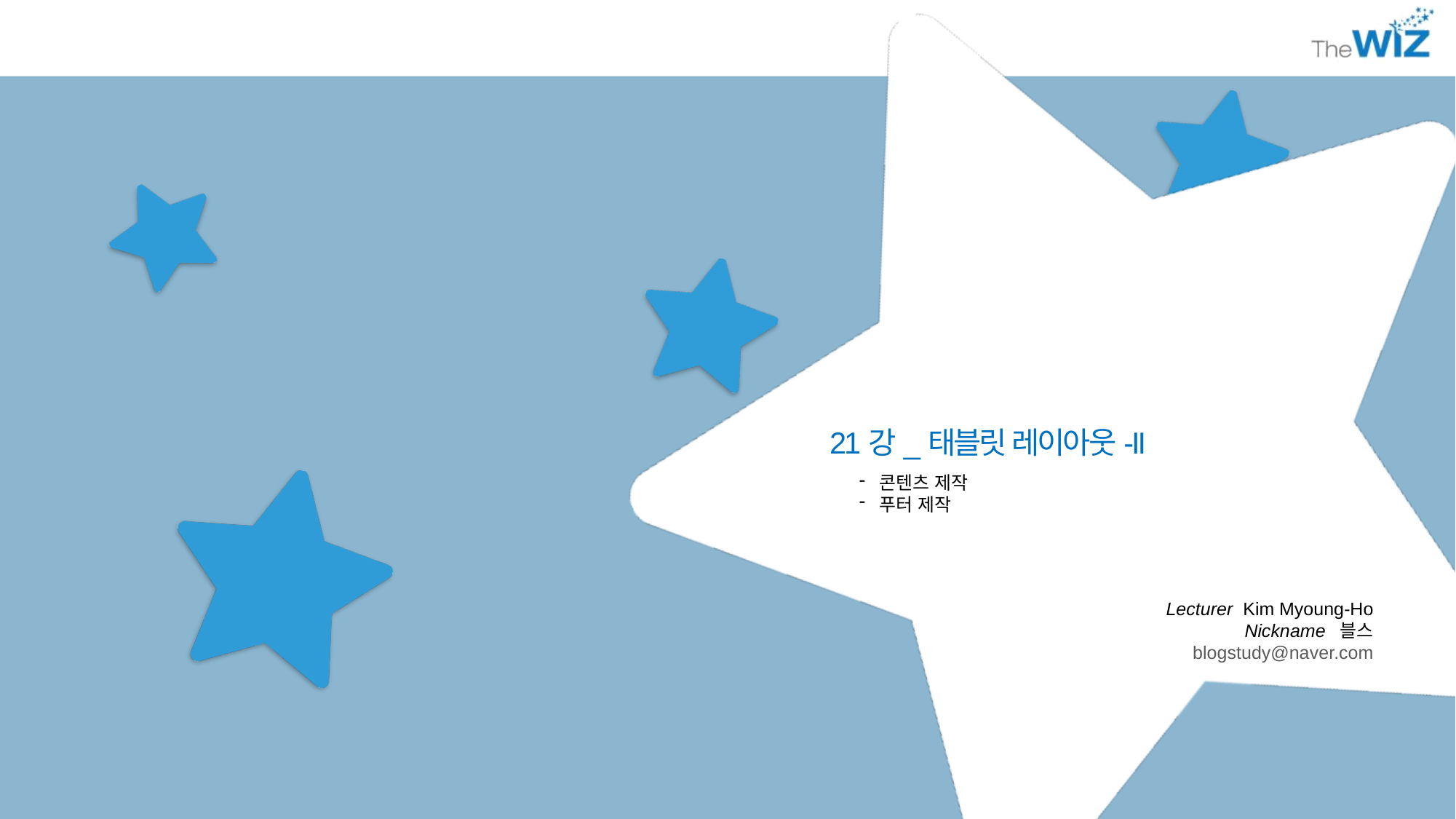

21강_태블릿 레이아웃-II
콘텐츠 제작
푸터 제작
Lecturer  Kim Myoung-Ho
Nickname  블스
blogstudy@naver.com